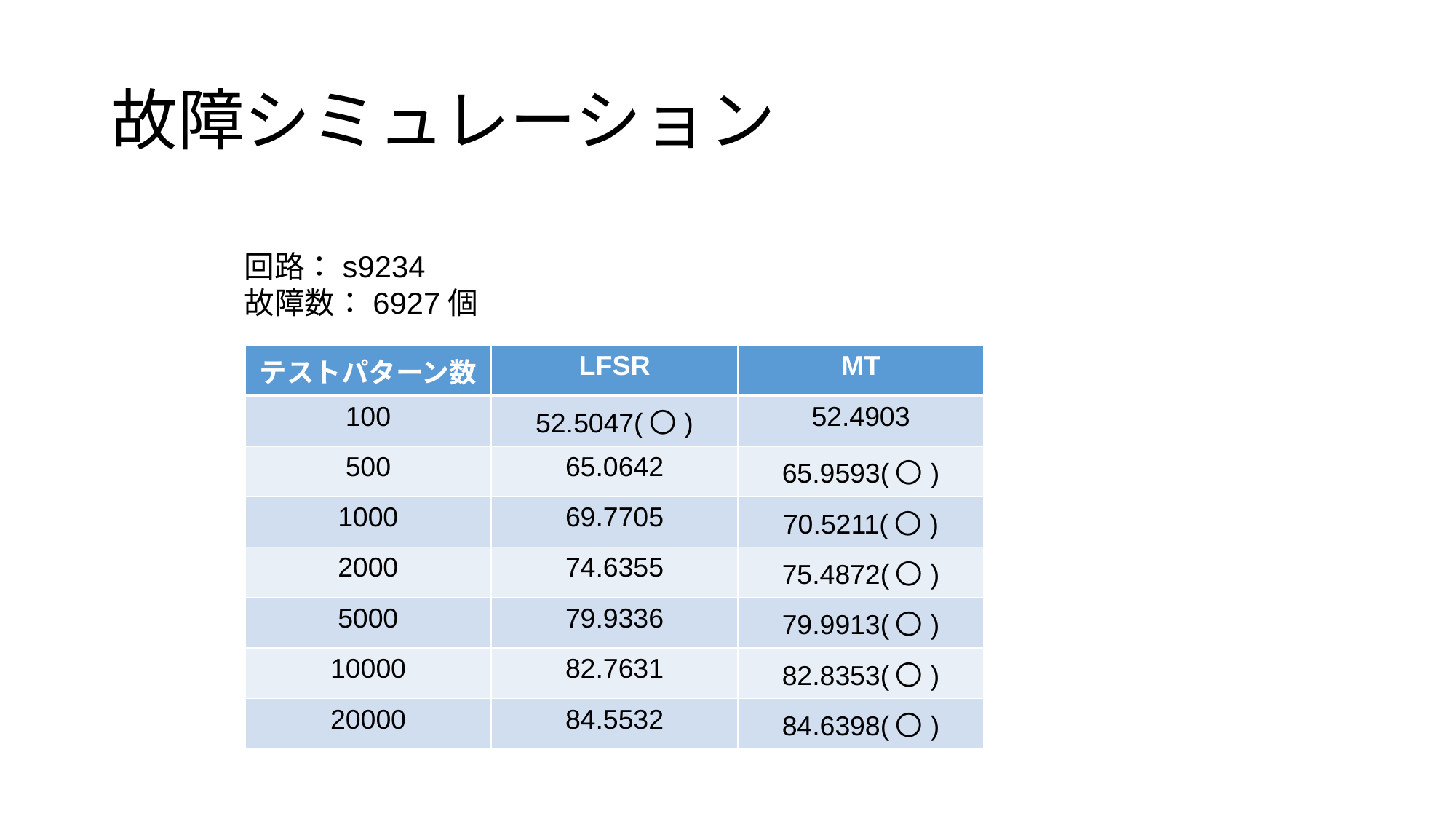

# 故障シミュレーション
回路：s9234
故障数：6927個
| テストパターン数 | LFSR | MT |
| --- | --- | --- |
| 100 | 52.5047(〇) | 52.4903 |
| 500 | 65.0642 | 65.9593(〇) |
| 1000 | 69.7705 | 70.5211(〇) |
| 2000 | 74.6355 | 75.4872(〇) |
| 5000 | 79.9336 | 79.9913(〇) |
| 10000 | 82.7631 | 82.8353(〇) |
| 20000 | 84.5532 | 84.6398(〇) |